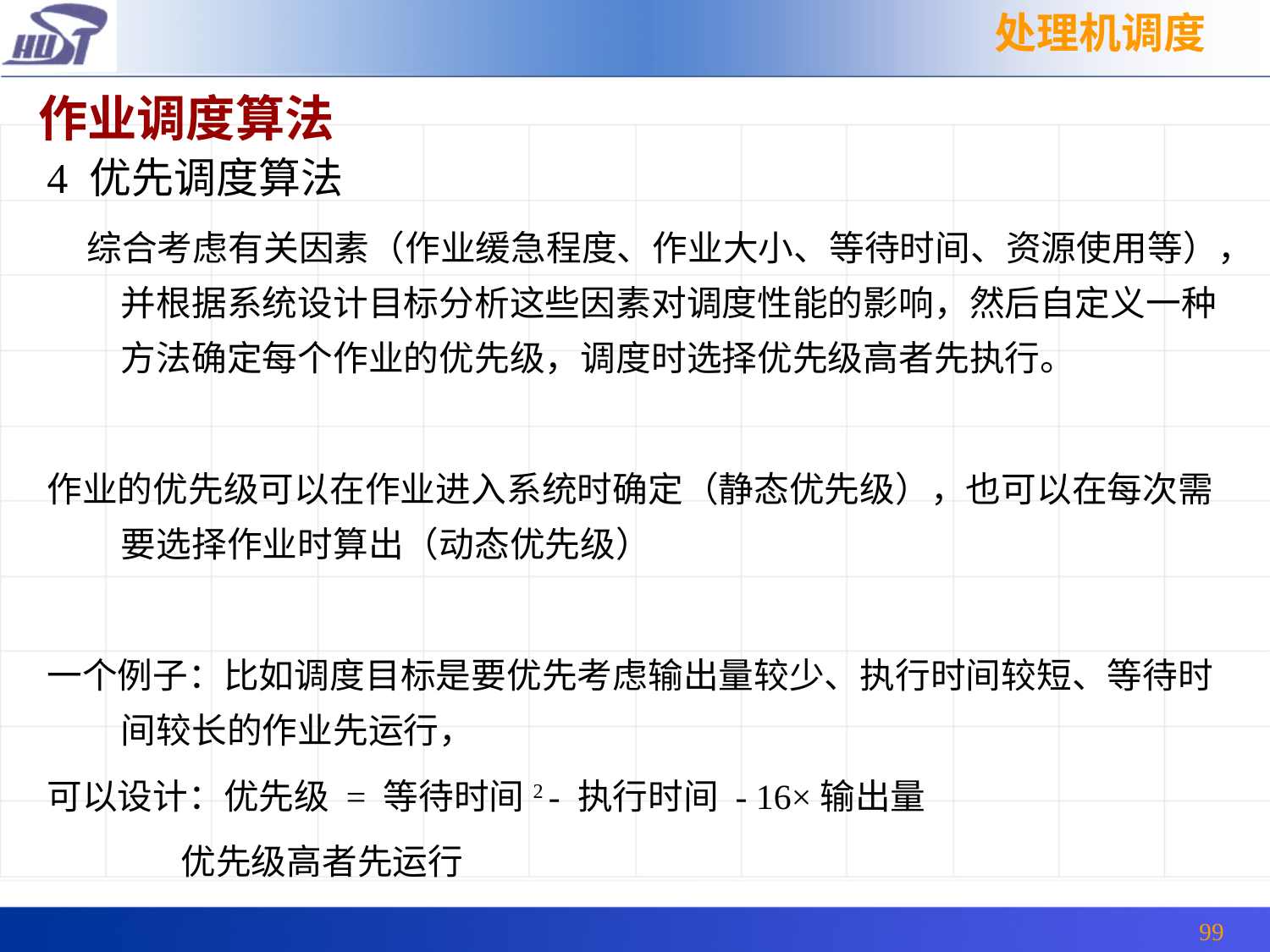

处理机调度
作业调度算法
4 优先调度算法
    综合考虑有关因素（作业缓急程度、作业大小、等待时间、资源使用等），并根据系统设计目标分析这些因素对调度性能的影响，然后自定义一种方法确定每个作业的优先级，调度时选择优先级高者先执行。

作业的优先级可以在作业进入系统时确定（静态优先级），也可以在每次需要选择作业时算出（动态优先级）

一个例子：比如调度目标是要优先考虑输出量较少、执行时间较短、等待时间较长的作业先运行，
可以设计：优先级 = 等待时间2 - 执行时间 - 16×输出量
                优先级高者先运行
99